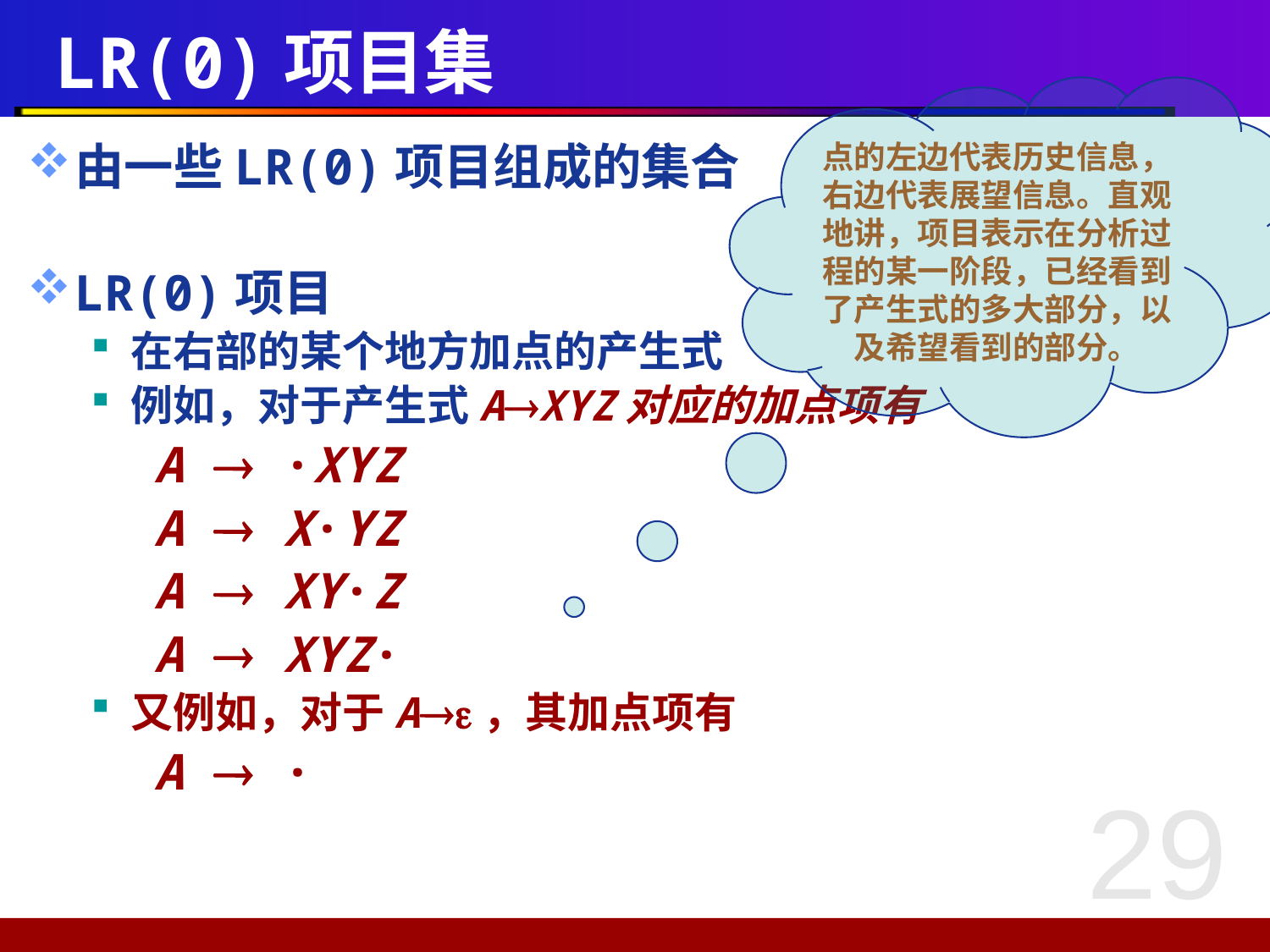

# LR(0)项目集
点的左边代表历史信息，右边代表展望信息。直观地讲，项目表示在分析过程的某一阶段，已经看到了产生式的多大部分，以及希望看到的部分。
由一些LR(0)项目组成的集合

LR(0)项目
在右部的某个地方加点的产生式
例如，对于产生式A→XYZ对应的加点项有
A → ·XYZ
A → X·YZ
A → XY·Z
A → XYZ·
又例如，对于A→ε，其加点项有
A → ·
29